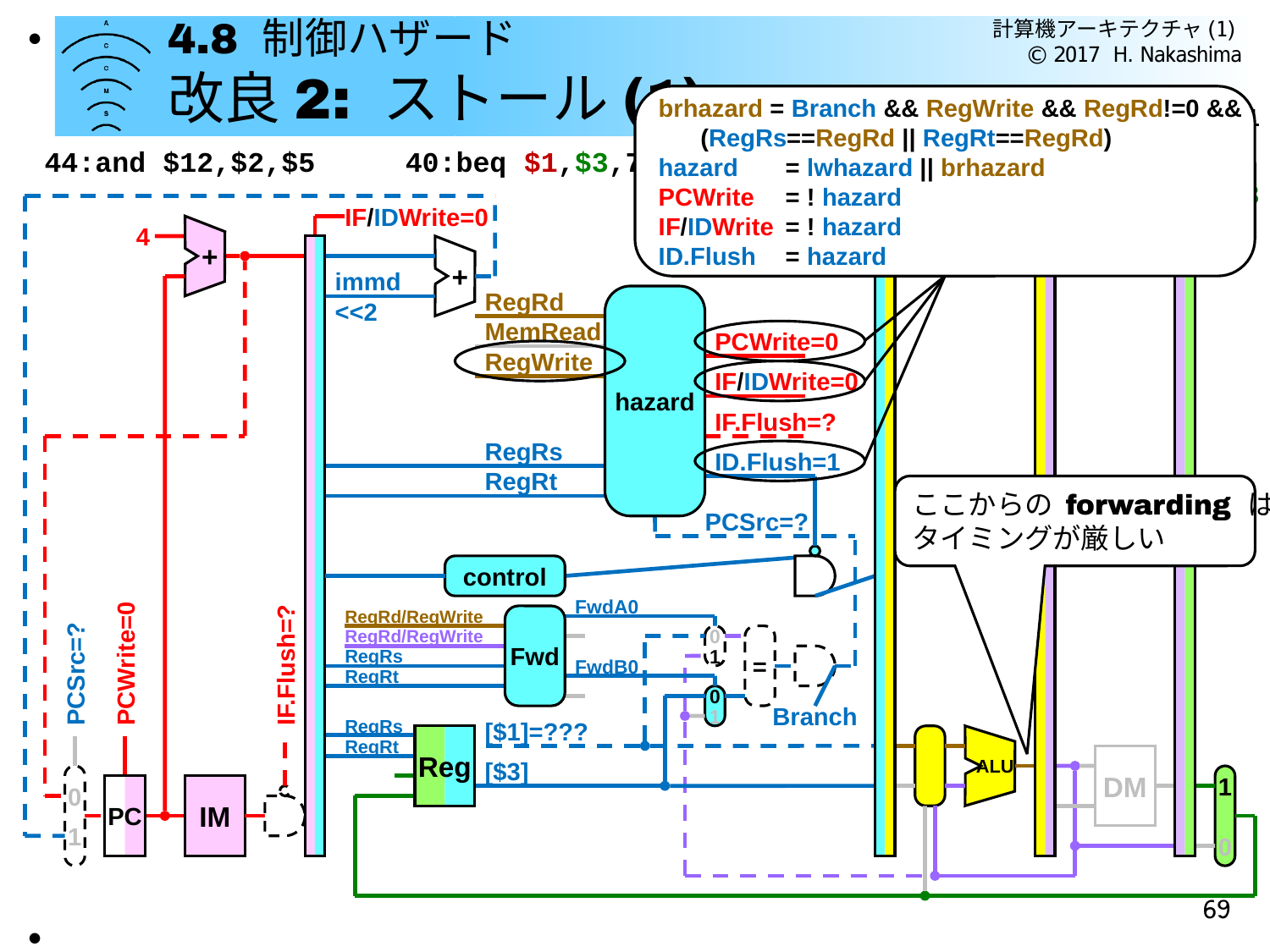

計算機アーキテクチャ(1)  © 2017  H. Nakashima
●
# 4.8 制御ハザード 改良2: ストール(1)
brhazard = Branch && RegWrite && RegRd!=0 &&
      (RegRs==RegRd || RegRt==RegRd)
hazard	= lwhazard || brhazard
PCWrite	= ! hazard
IF/IDWrite	= ! hazard
ID.Flush	= hazard
309-311
44:and $12,$2,$5
40:beq $1,$3,7 ($1!=$3)
36:
add $1
32:
sub $1
28:
lw $3
IF/IDWrite=0

+
4

+

immd
RegRd
hazard
<<2
MemRead

PCWrite=0

RegWrite

IF/IDWrite=0
IF.Flush=?
RegRs

ID.Flush=1
RegRt
ここからの forwarding は
タイミングが厳しい
PCSrc=?

control
FwdA0
RegRd/RegWrite
Fwd
RegRd/RegWrite

0
1
=
RegRs

PCSrc=?
PCWrite=0
IF.Flush=?
FwdB0
RegRt

0
1

Branch

RegRs
[$1]=???

Reg

ALU

RegRt

DM

[$3]

0
1
1

0
PC

IM

69

●